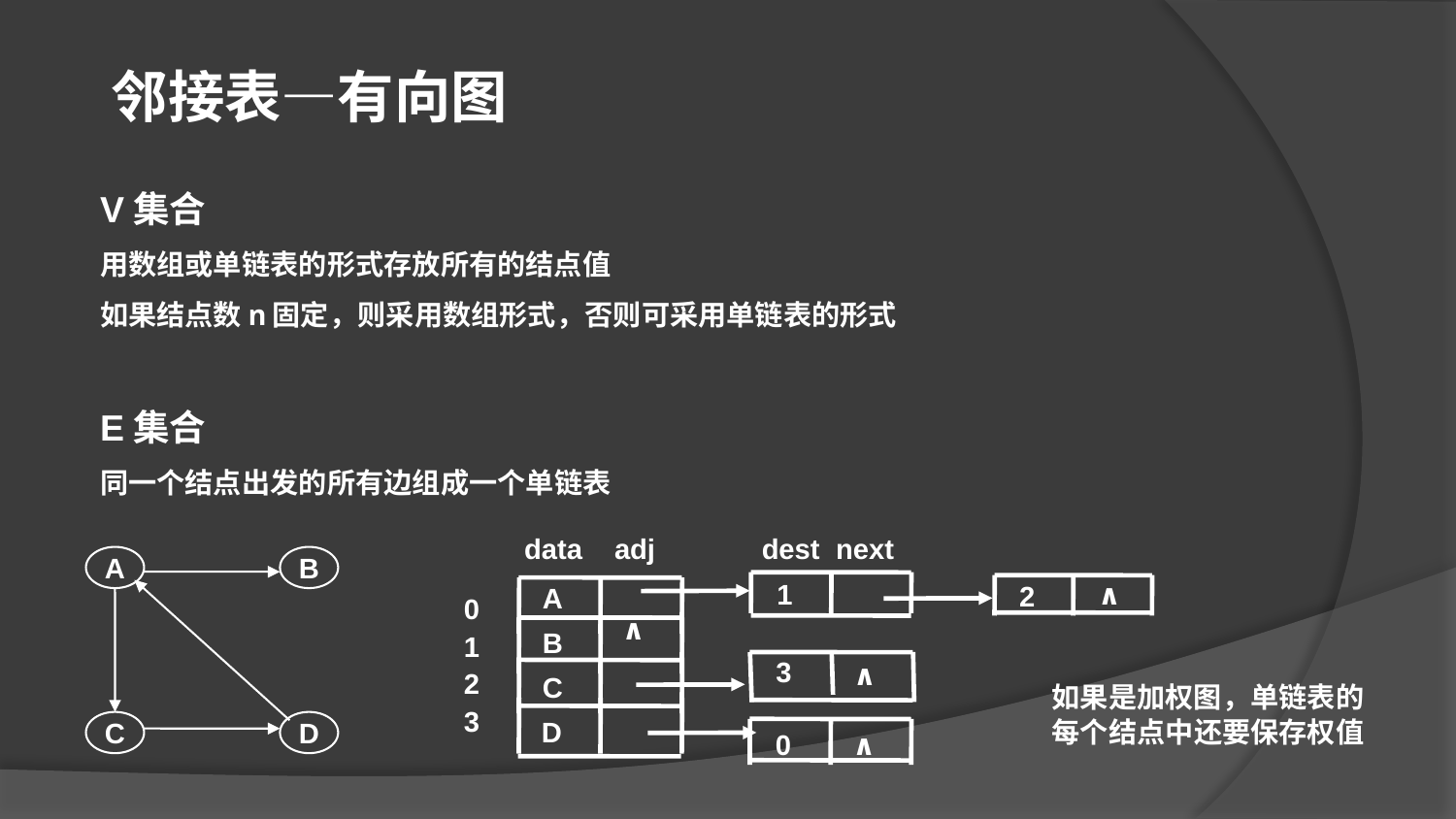

邻接表—有向图
V集合
用数组或单链表的形式存放所有的结点值
如果结点数n固定，则采用数组形式，否则可采用单链表的形式

E集合
同一个结点出发的所有边组成一个单链表
    data    adj
 dest  next
1
A

0
1
2
3

∧

B
3
∧

C

D

∧
2

0
∧

A
B

C
D

如果是加权图，单链表的每个结点中还要保存权值